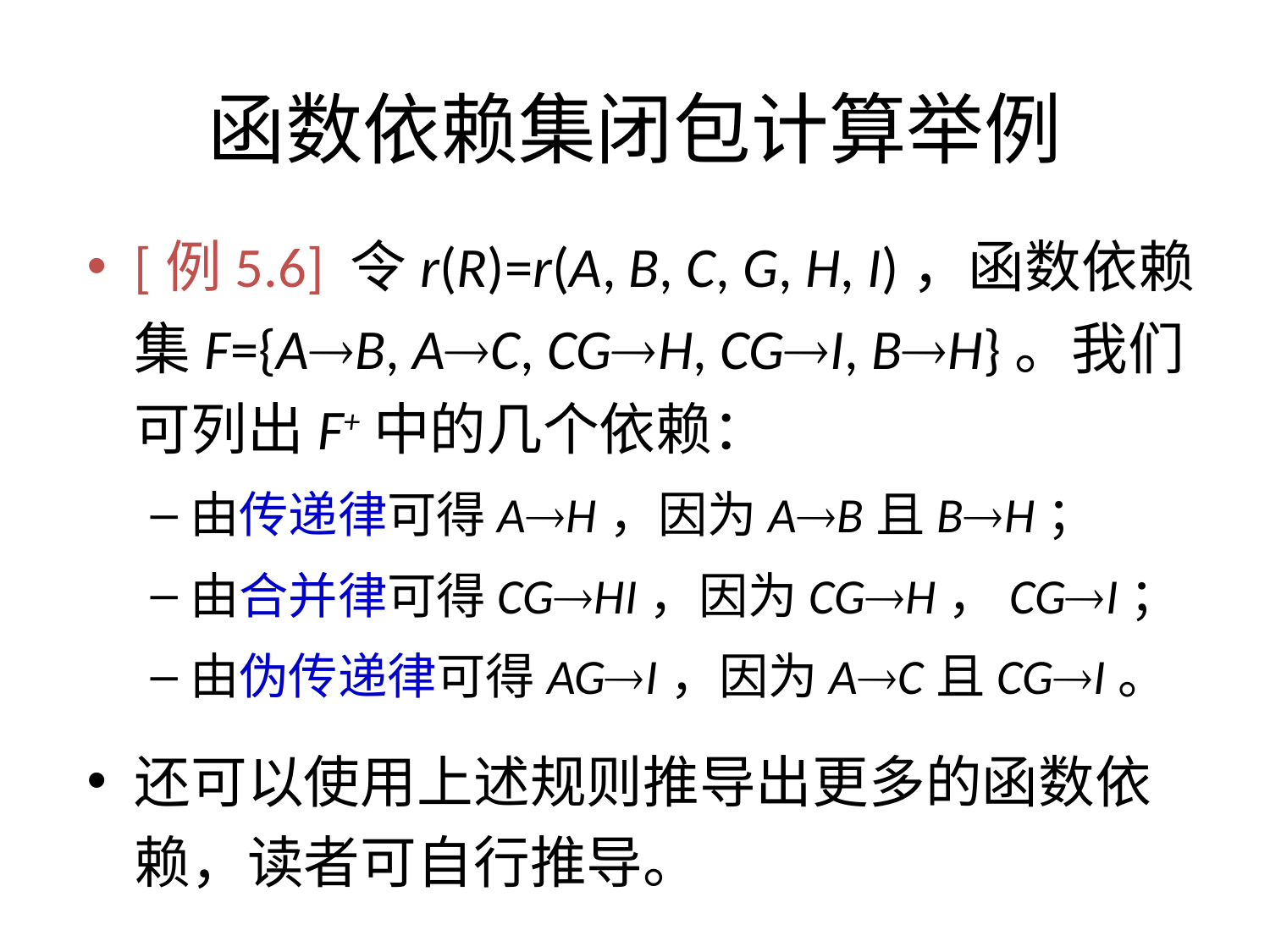

# 函数依赖集闭包计算举例
[例5.6] 令r(R)=r(A, B, C, G, H, I)，函数依赖集F={A→B, A→C, CG→H, CG→I, B→H}。我们可列出F+中的几个依赖：
由传递律可得A→H，因为A→B且B→H；
由合并律可得CG→HI，因为CG→H，CG→I；
由伪传递律可得AG→I，因为A→C且CG→I。
还可以使用上述规则推导出更多的函数依赖，读者可自行推导。